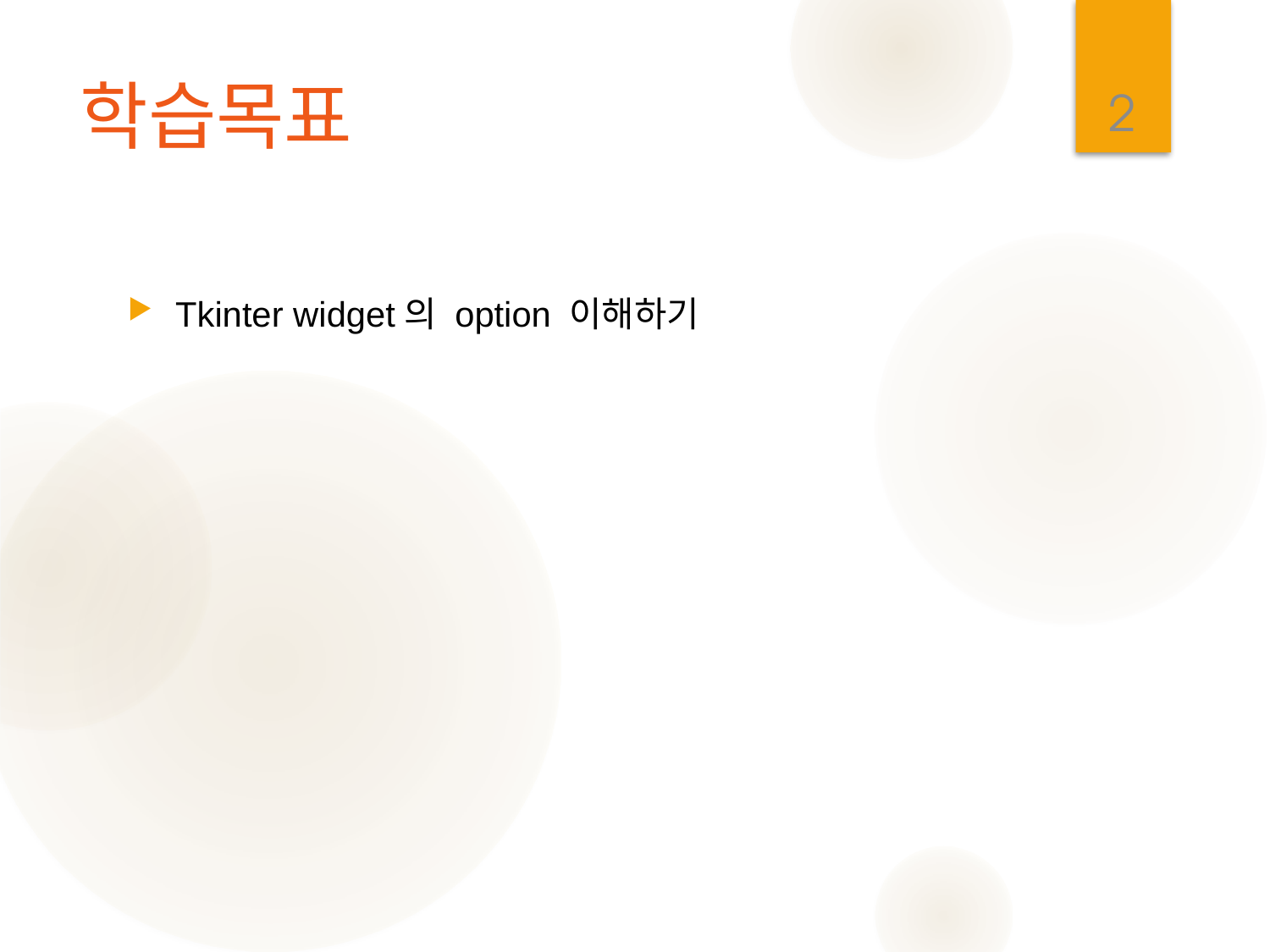

2
# 학습목표
Tkinter widget의 option 이해하기